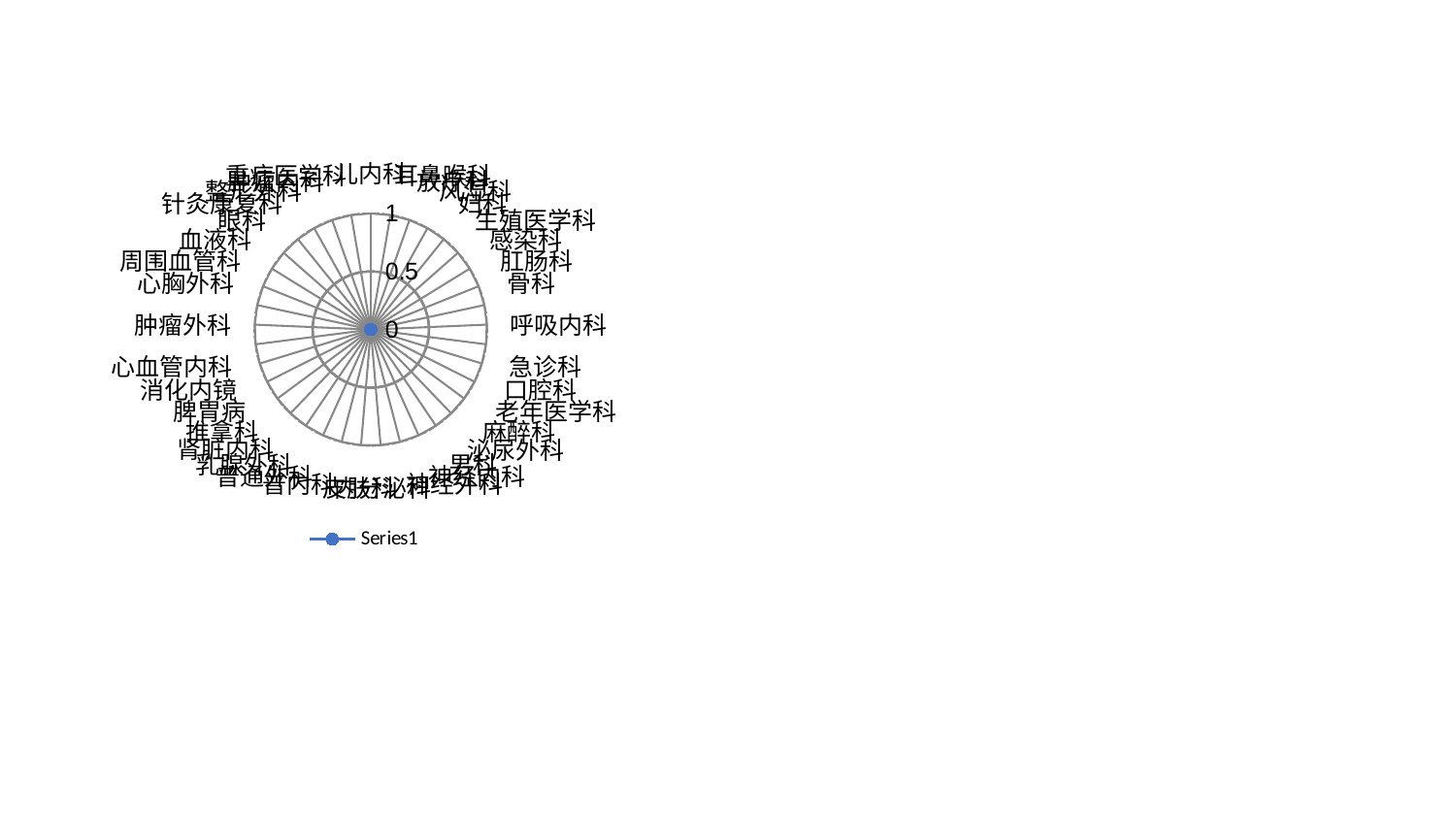

### Chart

| Category |  |
|---|---|
| 儿内科 | None |
| 耳鼻喉科 | None |
| 放疗科 | None |
| 风湿科 | None |
| 妇科 | None |
| 生殖医学科 | None |
| 感染科 | None |
| 肛肠科 | None |
| 骨科 | None |
| 呼吸内科 | None |
| 急诊科 | None |
| 口腔科 | None |
| 老年医学科 | None |
| 麻醉科 | None |
| 泌尿外科 | None |
| 男科 | None |
| 神经内科 | None |
| 神经外科 | None |
| 内分泌科 | None |
| 皮肤科 | None |
| 普内科 | None |
| 普通外科 | None |
| 乳腺外科 | None |
| 肾脏内科 | None |
| 推拿科 | None |
| 脾胃病 | None |
| 消化内镜 | None |
| 心血管内科 | None |
| 肿瘤外科 | None |
| 心胸外科 | None |
| 周围血管科 | None |
| 血液科 | None |
| 眼科 | None |
| 针灸康复科 | None |
| 整形外科 | None |
| 肿瘤内科 | None |
| 重症医学科 | None |
2